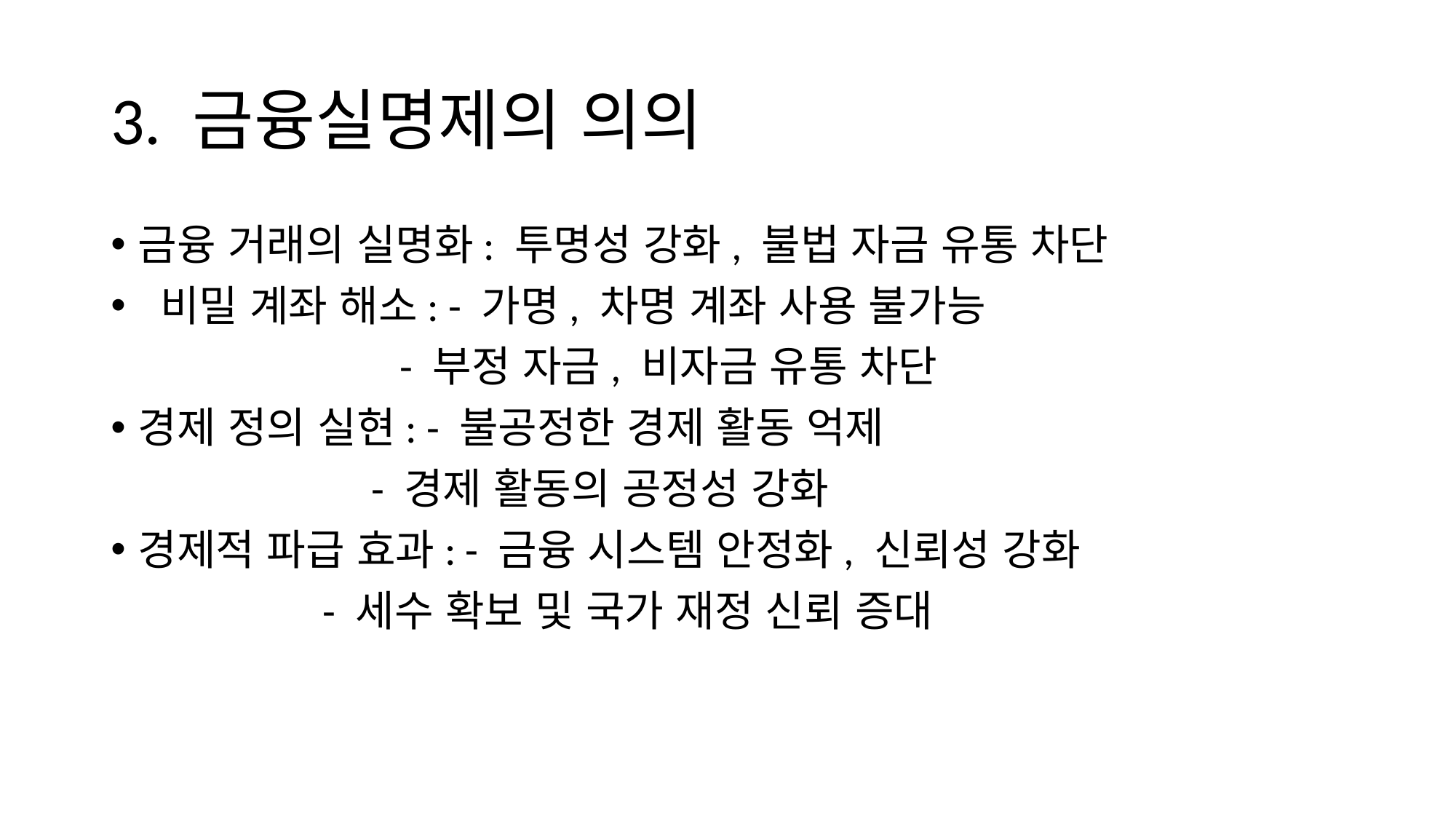

# 3. 금융실명제의 의의
금융 거래의 실명화: 투명성 강화, 불법 자금 유통 차단
 비밀 계좌 해소: - 가명, 차명 계좌 사용 불가능
                              - 부정 자금, 비자금 유통 차단
경제 정의 실현: - 불공정한 경제 활동 억제
                           - 경제 활동의 공정성 강화
경제적 파급 효과: - 금융 시스템 안정화, 신뢰성 강화
                      - 세수 확보 및 국가 재정 신뢰 증대